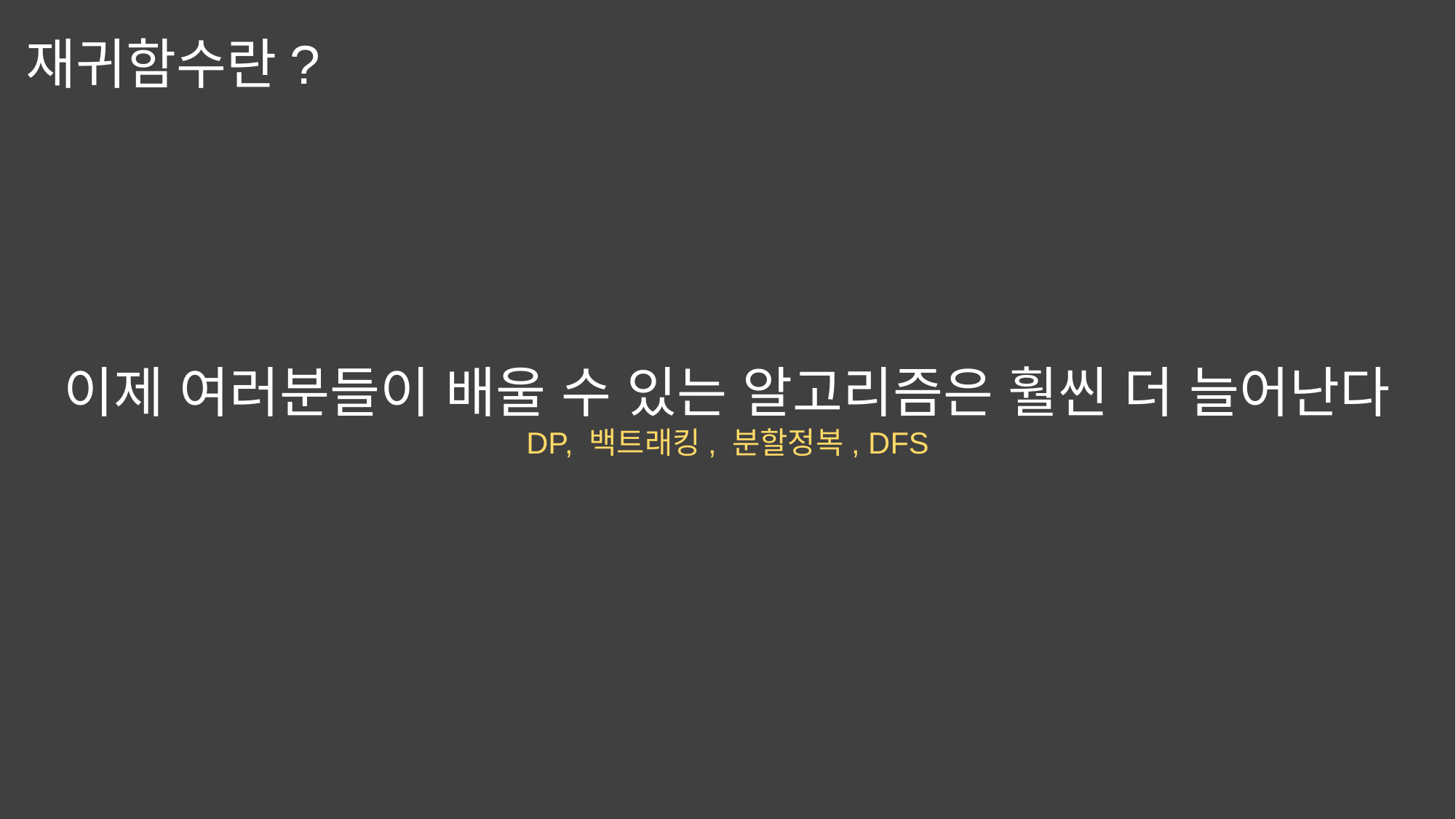

재귀함수란?
이제 여러분들이 배울 수 있는 알고리즘은 훨씬 더 늘어난다
DP, 백트래킹, 분할정복, DFS